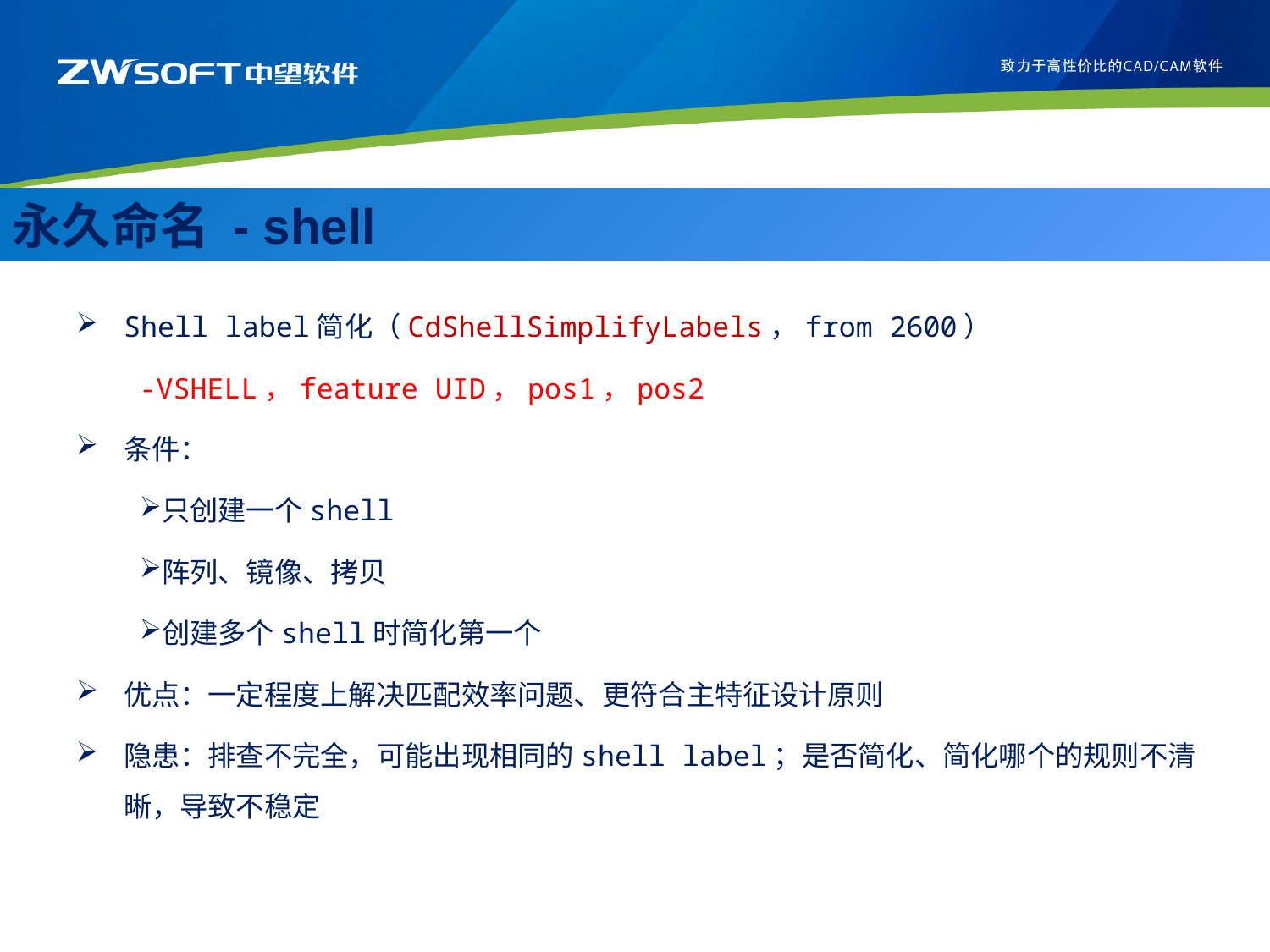

永久命名 - shell
Shell label简化（CdShellSimplifyLabels，from 2600）
-VSHELL，feature UID，pos1，pos2
条件：
只创建一个shell
阵列、镜像、拷贝
创建多个shell时简化第一个
优点：一定程度上解决匹配效率问题、更符合主特征设计原则
隐患：排查不完全，可能出现相同的shell label；是否简化、简化哪个的规则不清晰，导致不稳定